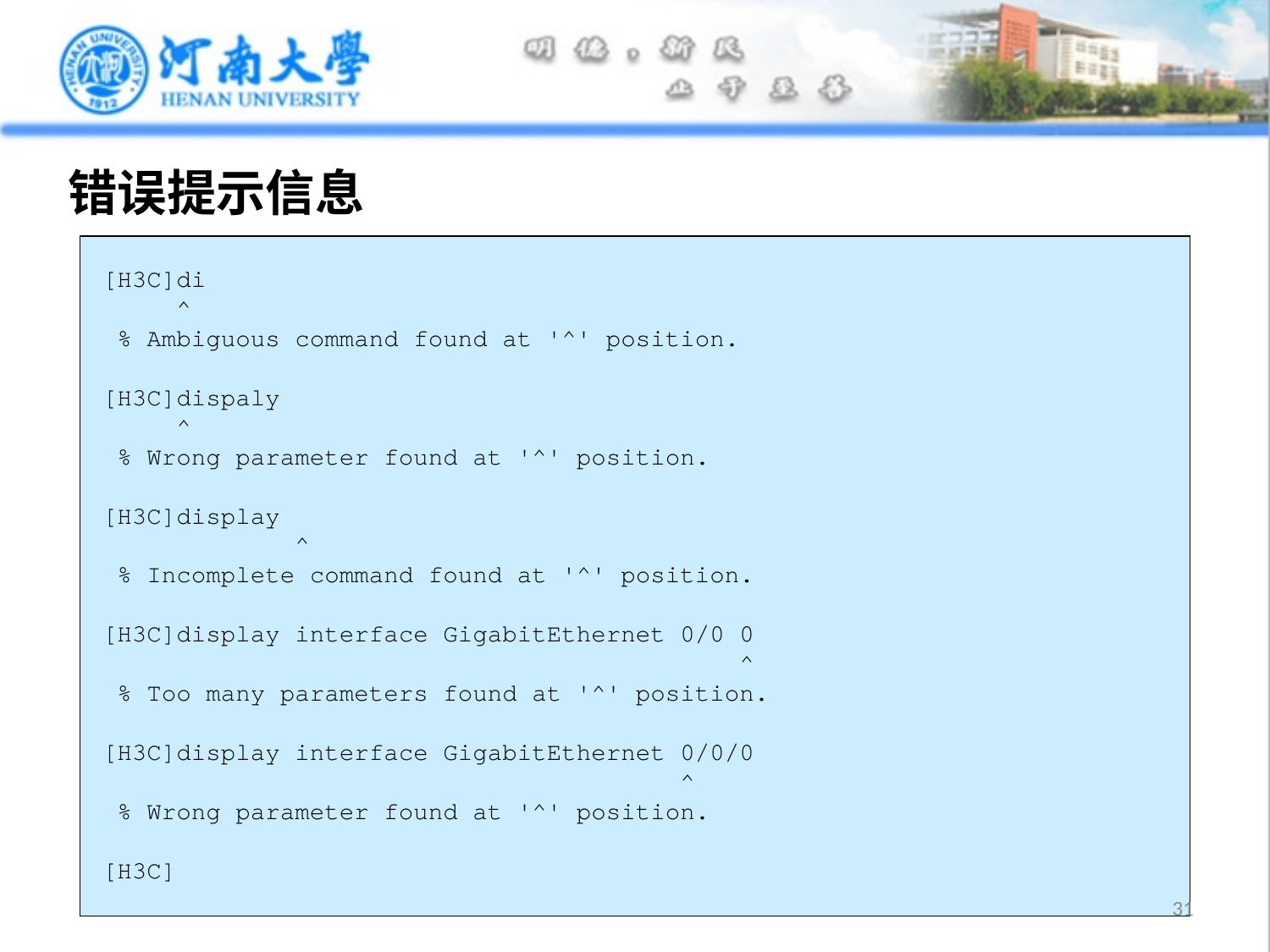

# 错误提示信息

[H3C]di
     ^
 % Ambiguous command found at '^' position.

[H3C]dispaly
     ^
 % Wrong parameter found at '^' position.

[H3C]display
             ^
 % Incomplete command found at '^' position.

[H3C]display interface GigabitEthernet 0/0 0
                                           ^
 % Too many parameters found at '^' position.

[H3C]display interface GigabitEthernet 0/0/0
                                       ^
 % Wrong parameter found at '^' position.

[H3C]
31